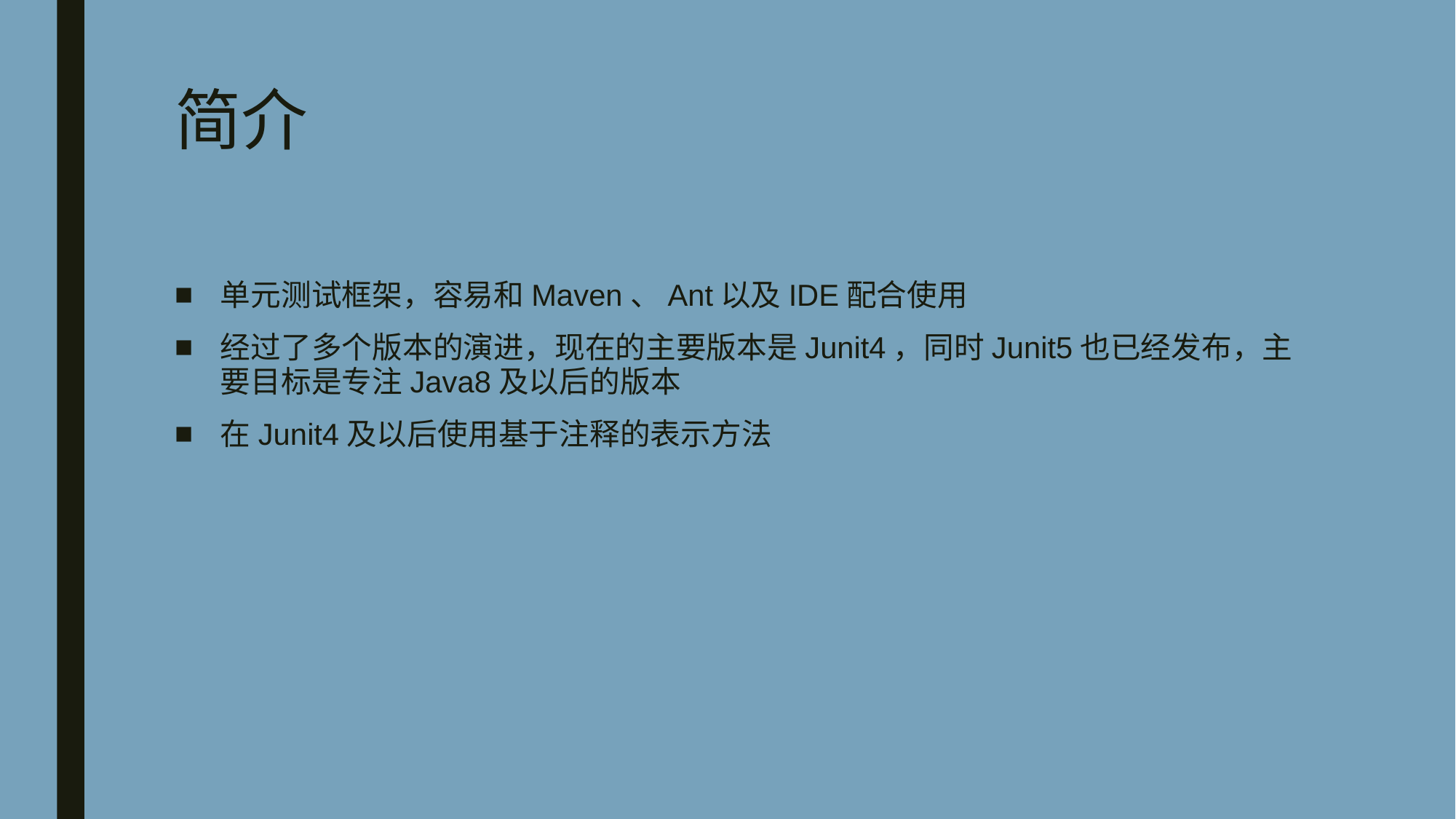

# 简介
单元测试框架，容易和Maven、Ant以及IDE配合使用
经过了多个版本的演进，现在的主要版本是Junit4，同时Junit5也已经发布，主要目标是专注Java8及以后的版本
在Junit4及以后使用基于注释的表示方法